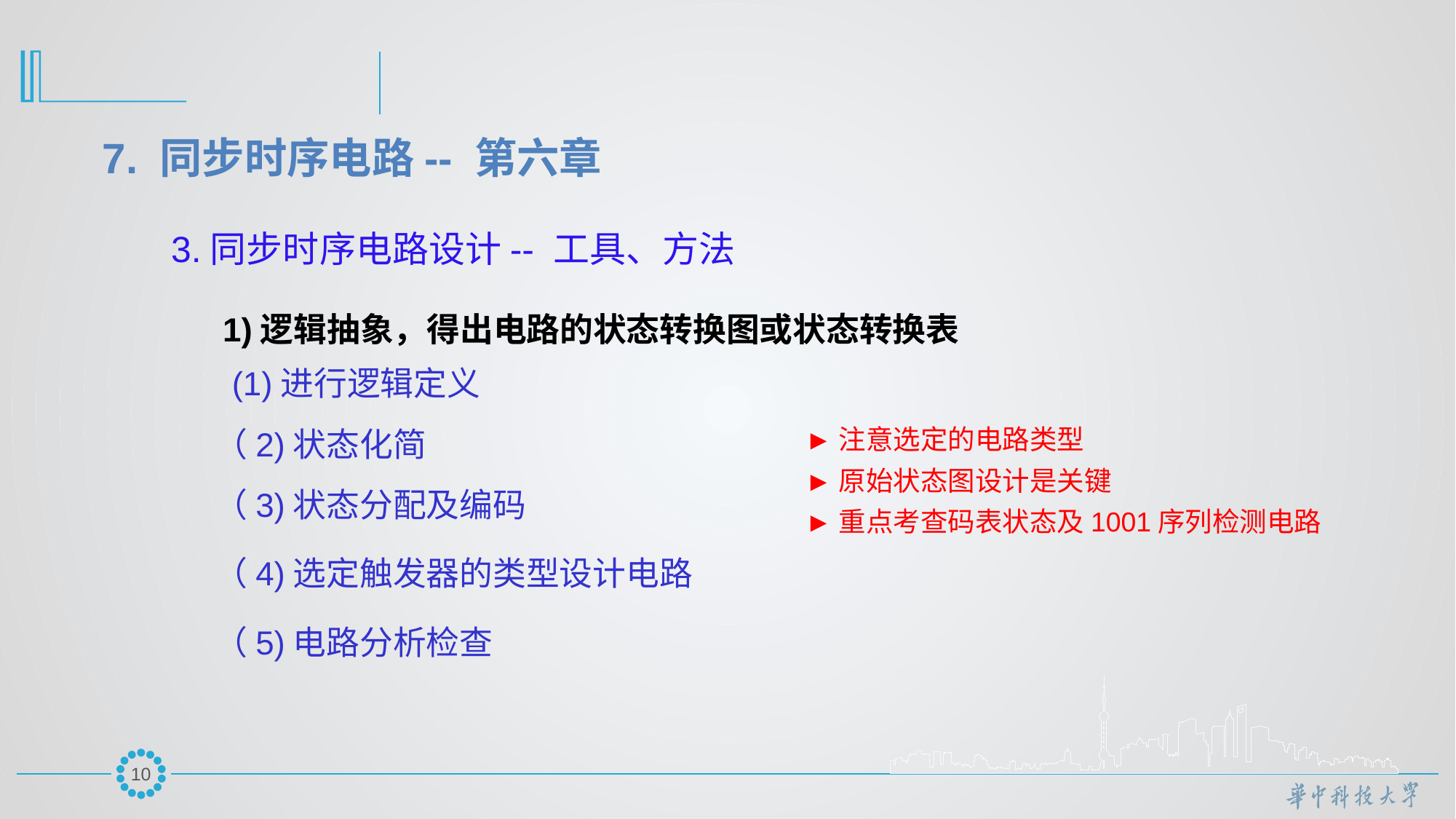

7. 同步时序电路-- 第六章
3.同步时序电路设计-- 工具、方法
1)逻辑抽象，得出电路的状态转换图或状态转换表
 (1)进行逻辑定义
►注意选定的电路类型
►原始状态图设计是关键
►重点考查码表状态及1001序列检测电路
（2)状态化简
（3)状态分配及编码
（4)选定触发器的类型设计电路
（5)电路分析检查
10